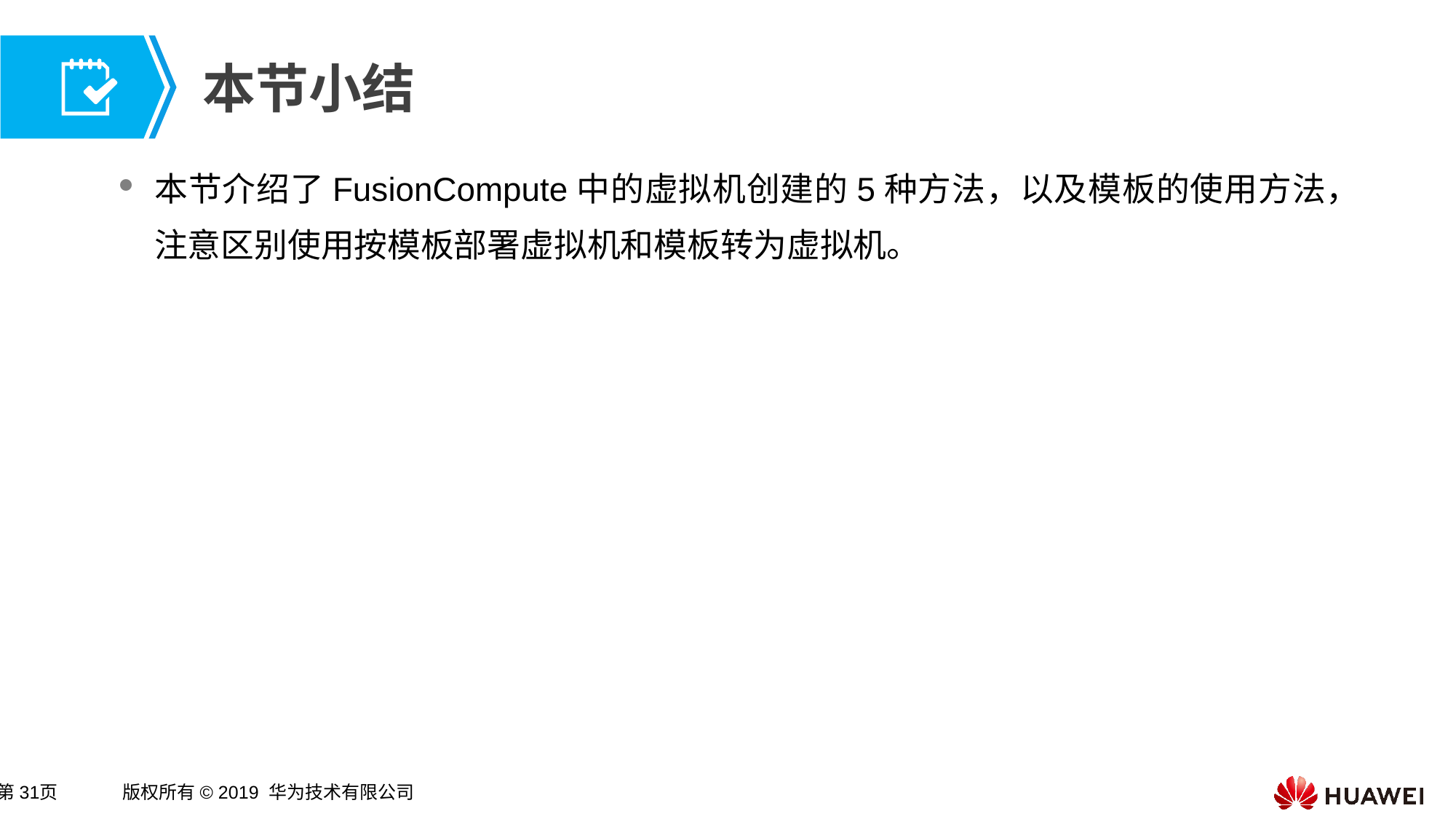

本节介绍了FusionCompute中的虚拟机创建的5种方法，以及模板的使用方法，注意区别使用按模板部署虚拟机和模板转为虚拟机。